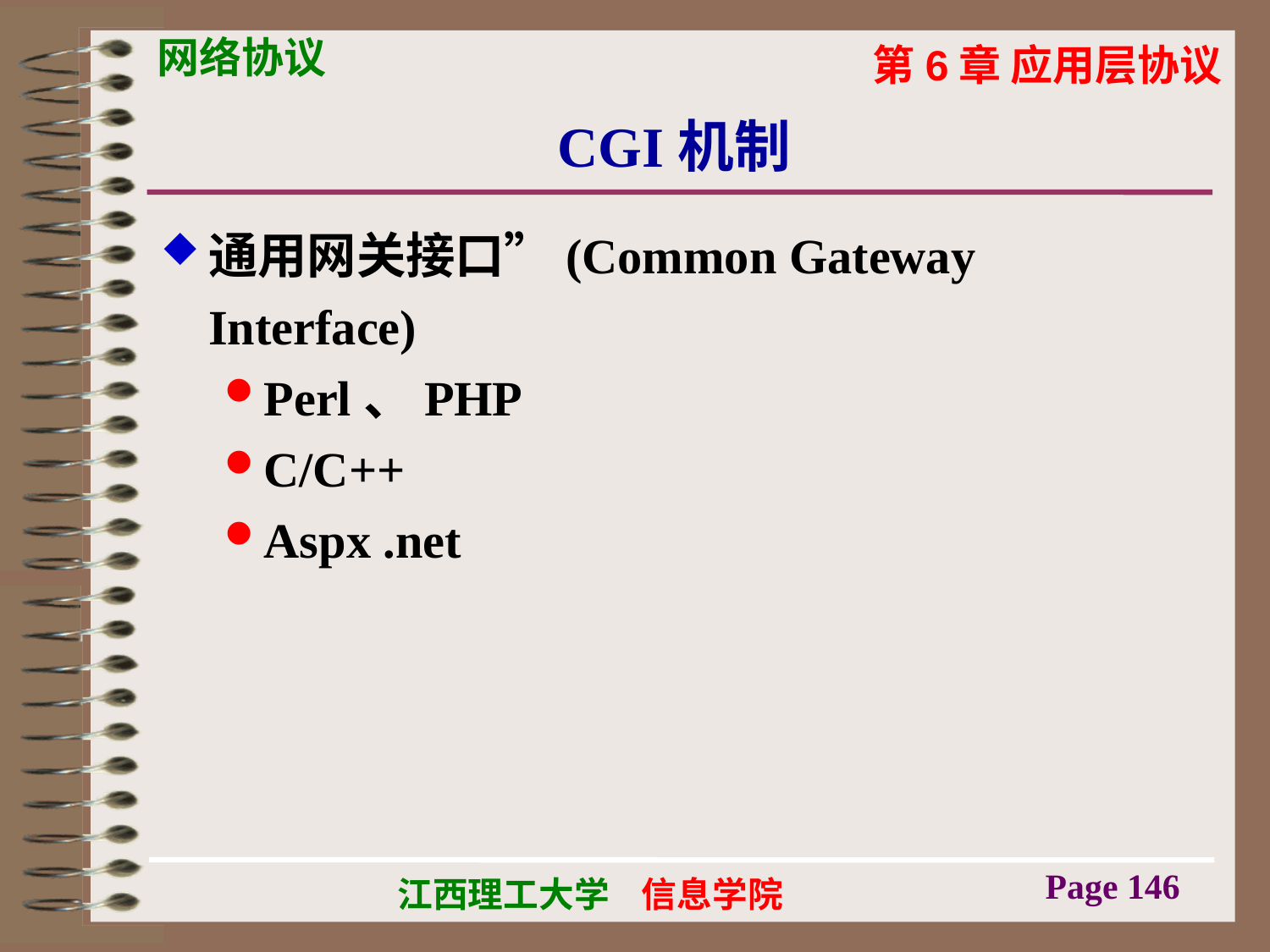

# CGI机制
通用网关接口”(Common Gateway Interface)
Perl、PHP
C/C++
Aspx .net

Page 146